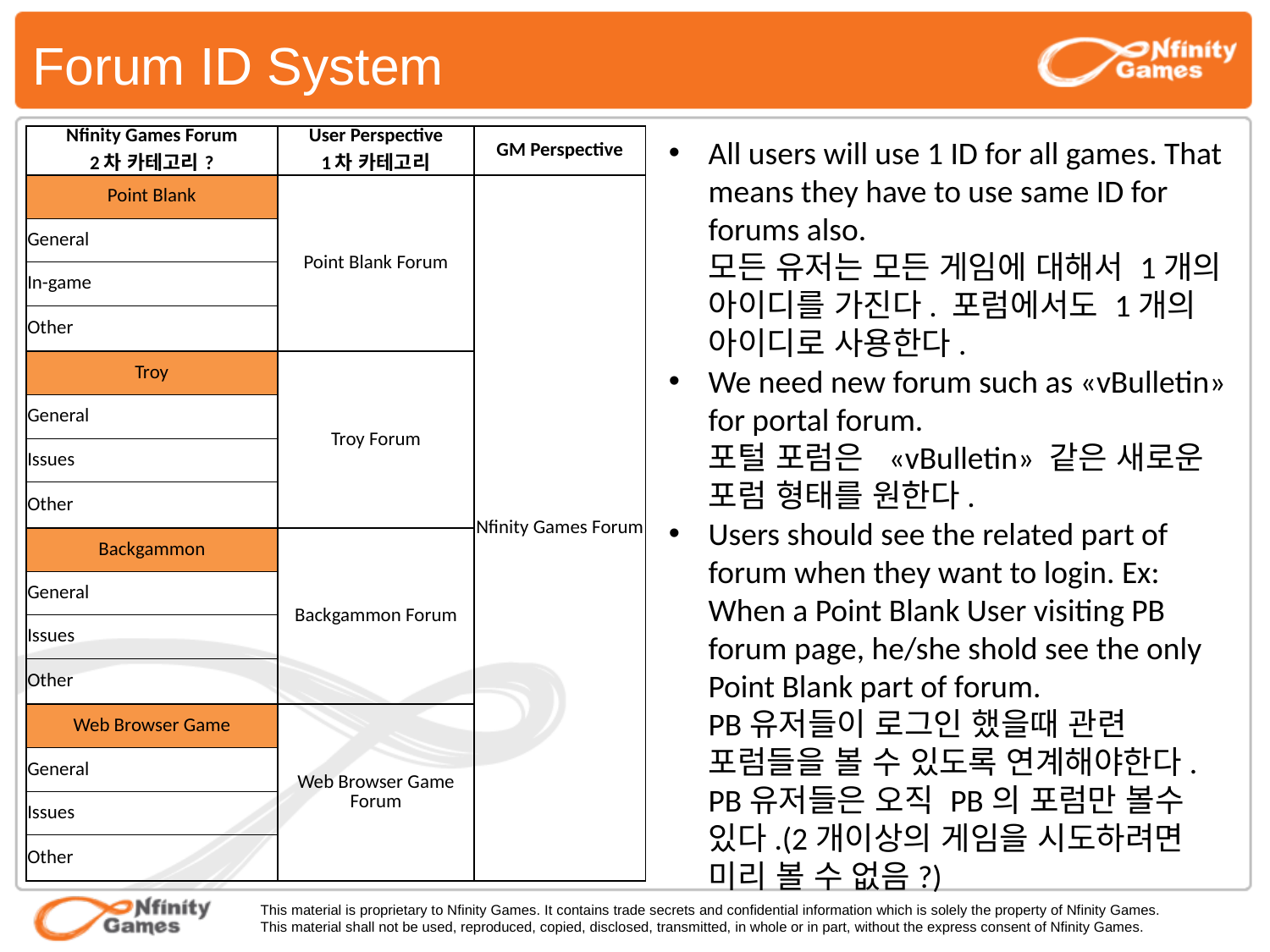

# Forum ID System
| Nfinity Games Forum 2차 카테고리? | User Perspective 1차 카테고리 | GM Perspective |
| --- | --- | --- |
| Point Blank | Point Blank Forum | Nfinity Games Forum |
| General |  |  |
| In-game |  |  |
| Other |  |  |
| Troy | Troy Forum |  |
| General |  |  |
| Issues |  |  |
| Other |  |  |
| Backgammon | Backgammon Forum |  |
| General |  |  |
| Issues |  |  |
| Other |  |  |
| Web Browser Game | Web Browser Game Forum |  |
| General |  |  |
| Issues |  |  |
| Other |  |  |
All users will use 1 ID for all games. That means they have to use same ID for forums also.
모든 유저는 모든 게임에 대해서 1개의 아이디를 가진다. 포럼에서도 1개의 아이디로 사용한다.
We need new forum such as «vBulletin» for portal forum.
포털 포럼은  «vBulletin» 같은 새로운 포럼 형태를 원한다.
Users should see the related part of forum when they want to login. Ex: When a Point Blank User visiting PB forum page, he/she shold see the only Point Blank part of forum.
PB유저들이 로그인 했을때 관련 포럼들을 볼 수 있도록 연계해야한다.
PB유저들은 오직 PB의 포럼만 볼수 있다.(2개이상의 게임을 시도하려면 미리 볼 수 없음?)